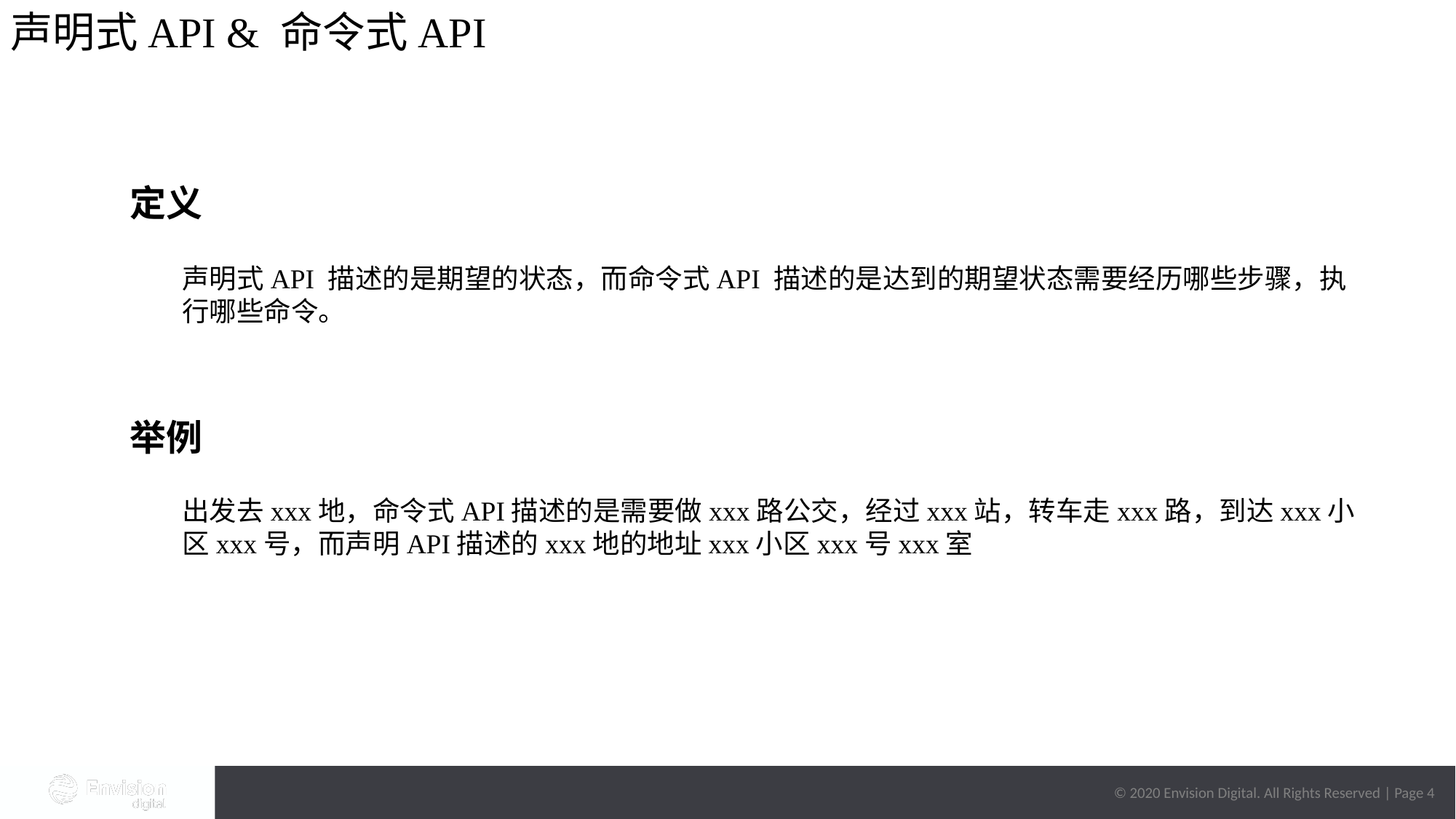

声明式API & 命令式API
定义
声明式API 描述的是期望的状态，而命令式API 描述的是达到的期望状态需要经历哪些步骤，执行哪些命令。
举例
出发去xxx地，命令式API描述的是需要做xxx路公交，经过xxx站，转车走xxx路，到达xxx小区xxx号，而声明API描述的xxx地的地址xxx小区xxx号xxx室